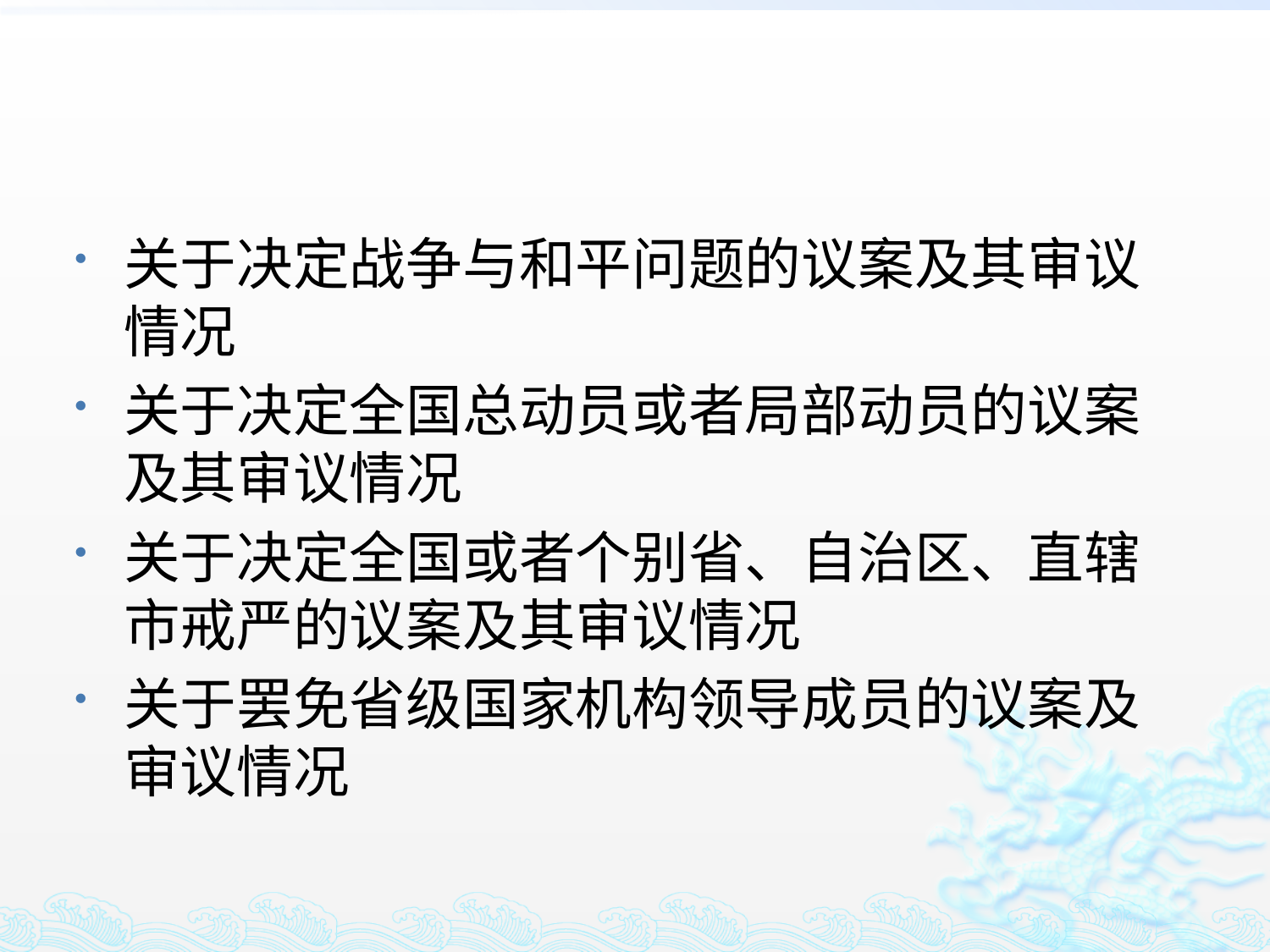

#
关于决定战争与和平问题的议案及其审议情况
关于决定全国总动员或者局部动员的议案及其审议情况
关于决定全国或者个别省、自治区、直辖市戒严的议案及其审议情况
关于罢免省级国家机构领导成员的议案及审议情况